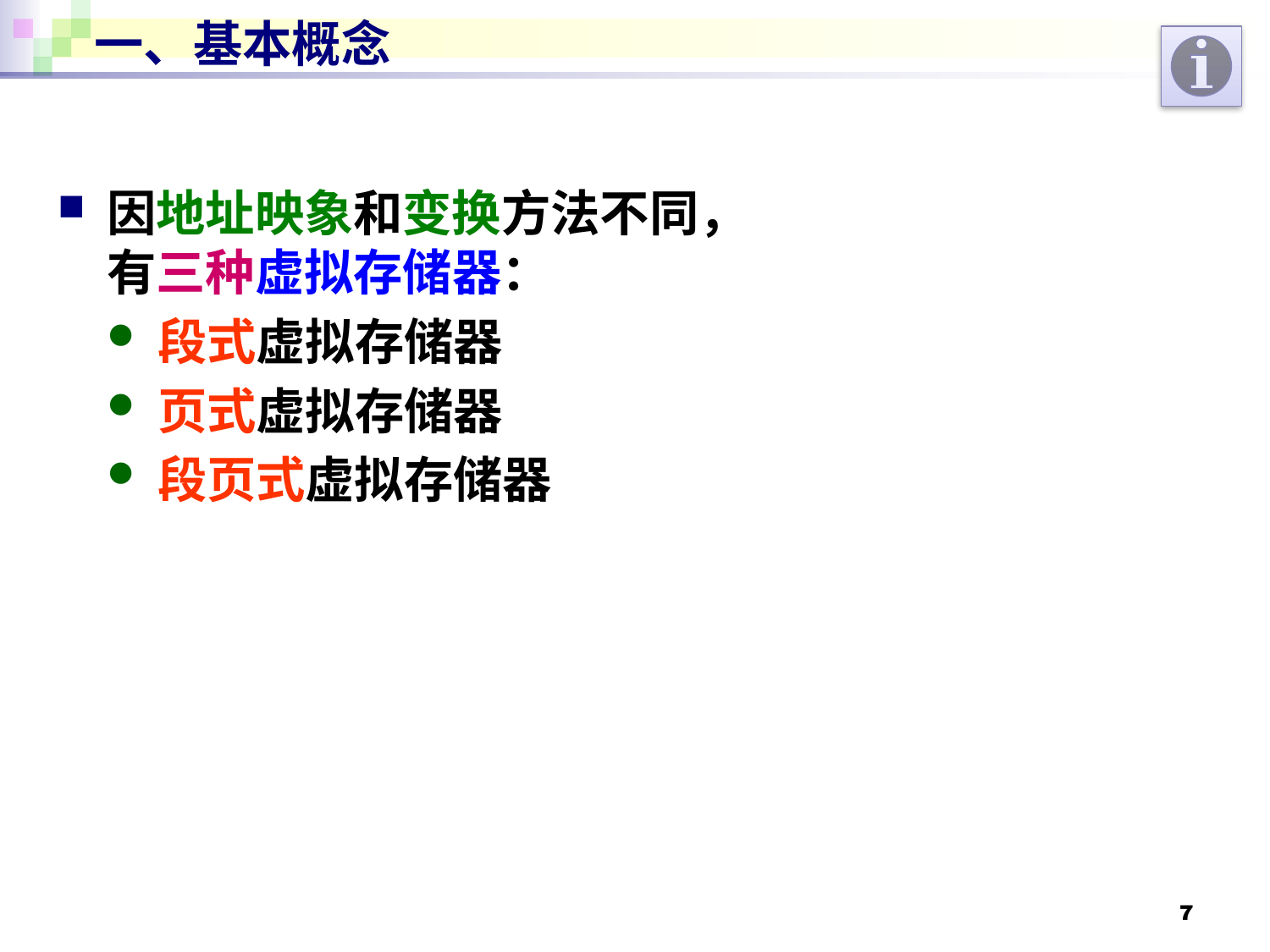

# 一、基本概念

因地址映象和变换方法不同，
有三种虚拟存储器：
段式虚拟存储器
页式虚拟存储器
段页式虚拟存储器
7